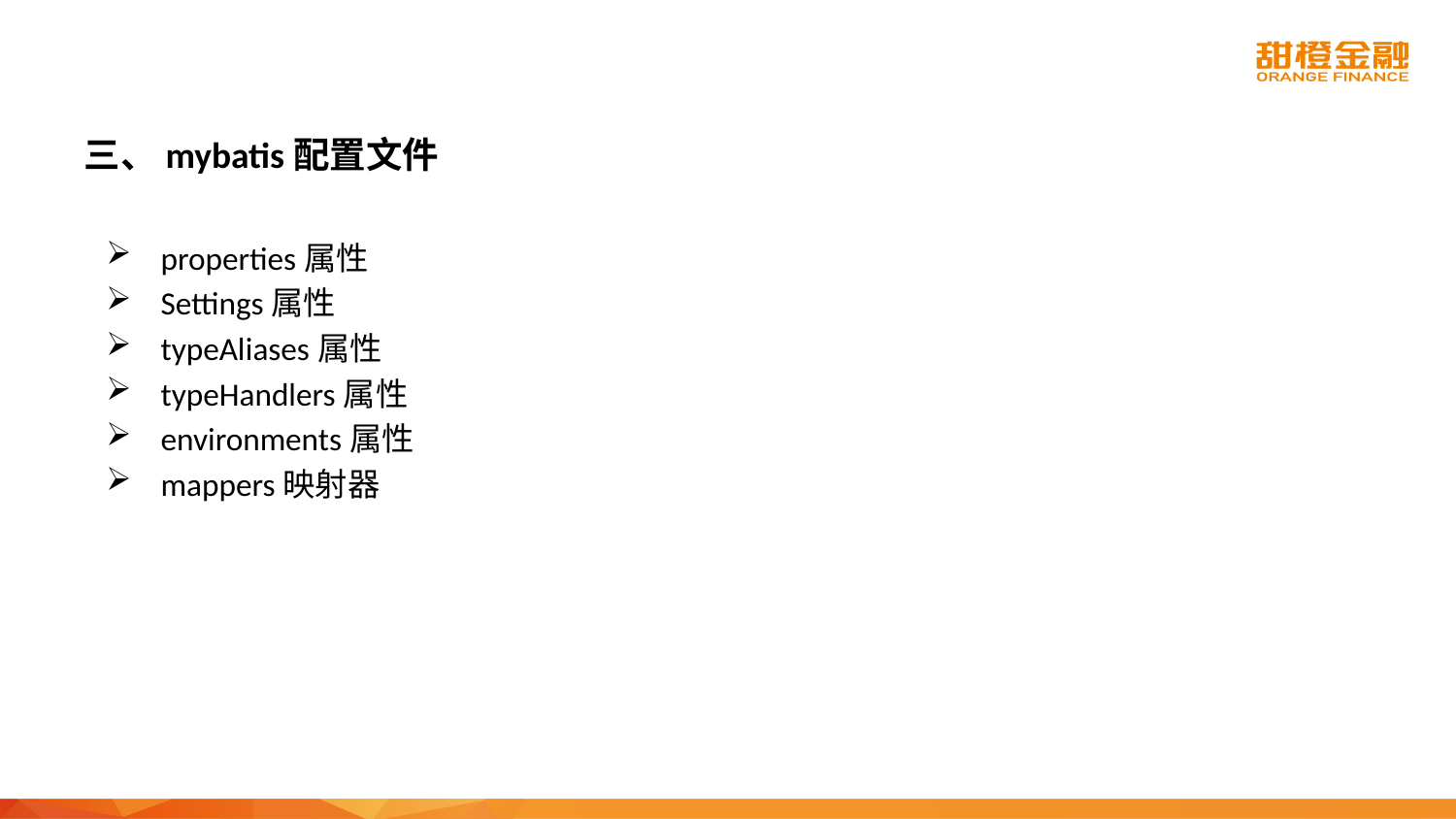

三、mybatis配置文件
properties属性
Settings属性
typeAliases属性
typeHandlers属性
environments属性
mappers映射器